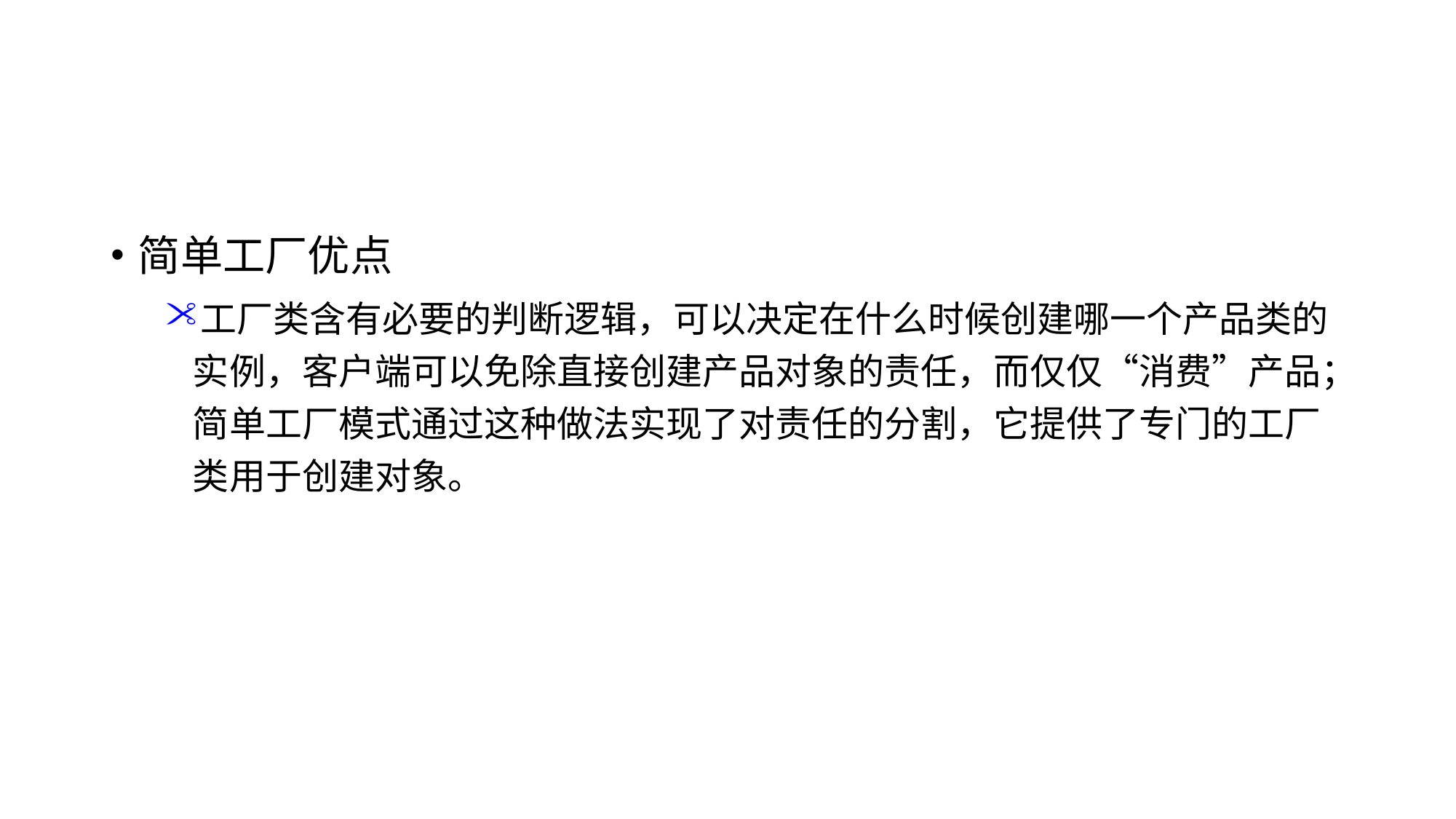

#
简单工厂优点
工厂类含有必要的判断逻辑，可以决定在什么时候创建哪一个产品类的实例，客户端可以免除直接创建产品对象的责任，而仅仅“消费”产品；简单工厂模式通过这种做法实现了对责任的分割，它提供了专门的工厂类用于创建对象。